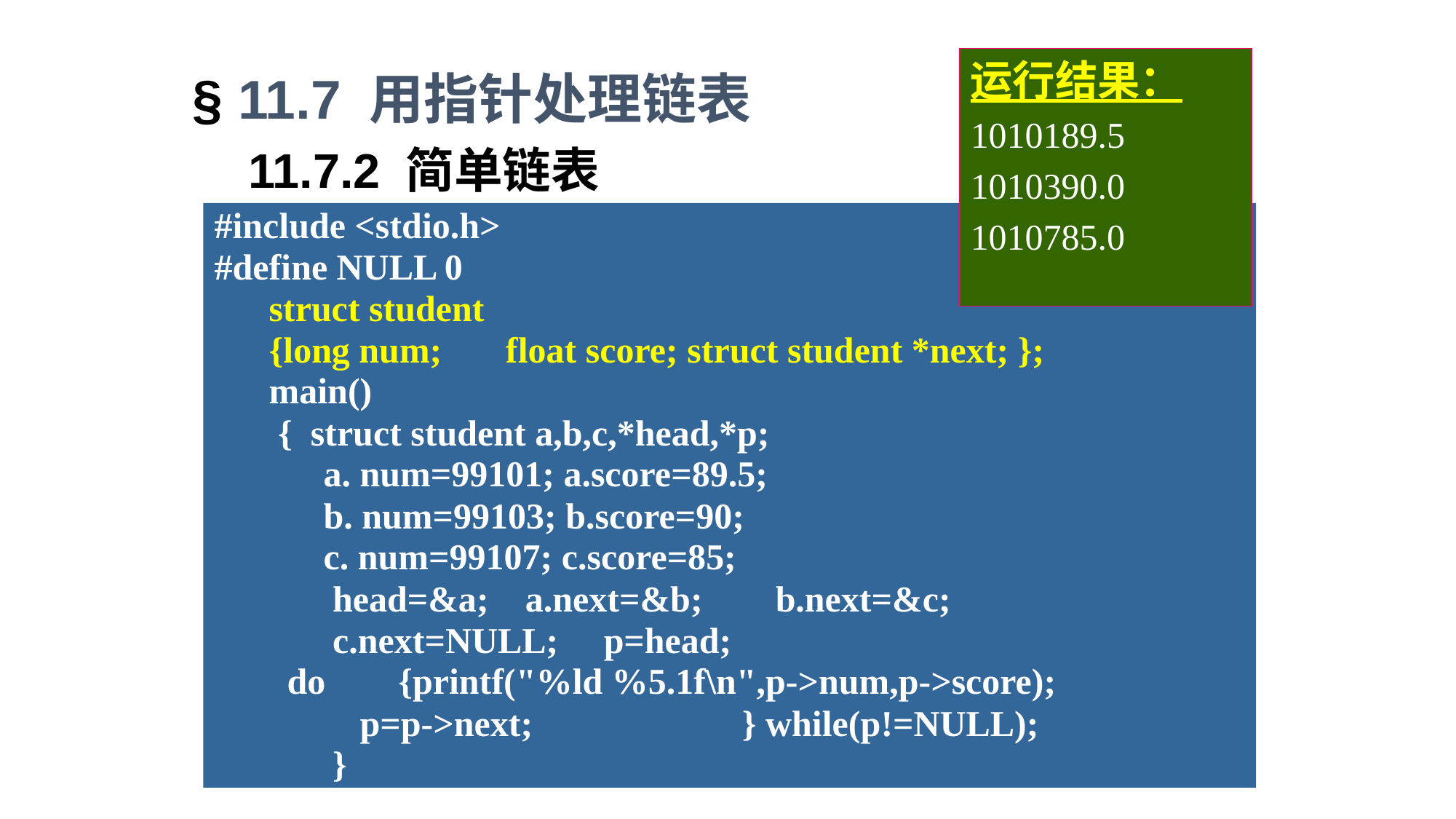

§ 11.7 用指针处理链表
运行结果：
1010189.5
1010390.0
1010785.0
11.7.2 简单链表
#include <stdio.h>
#define NULL 0
      struct student
      {long num;       float score; struct student *next; };
      main()
       {  struct student a,b,c,*head,*p;
            a. num=99101; a.score=89.5;
            b. num=99103; b.score=90;
            c. num=99107; c.score=85;
             head=&a;    a.next=&b;        b.next=&c;
             c.next=NULL;     p=head;
        do        {printf("%ld %5.1f\n",p->num,p->score);
                p=p->next;                       } while(p!=NULL);
             }